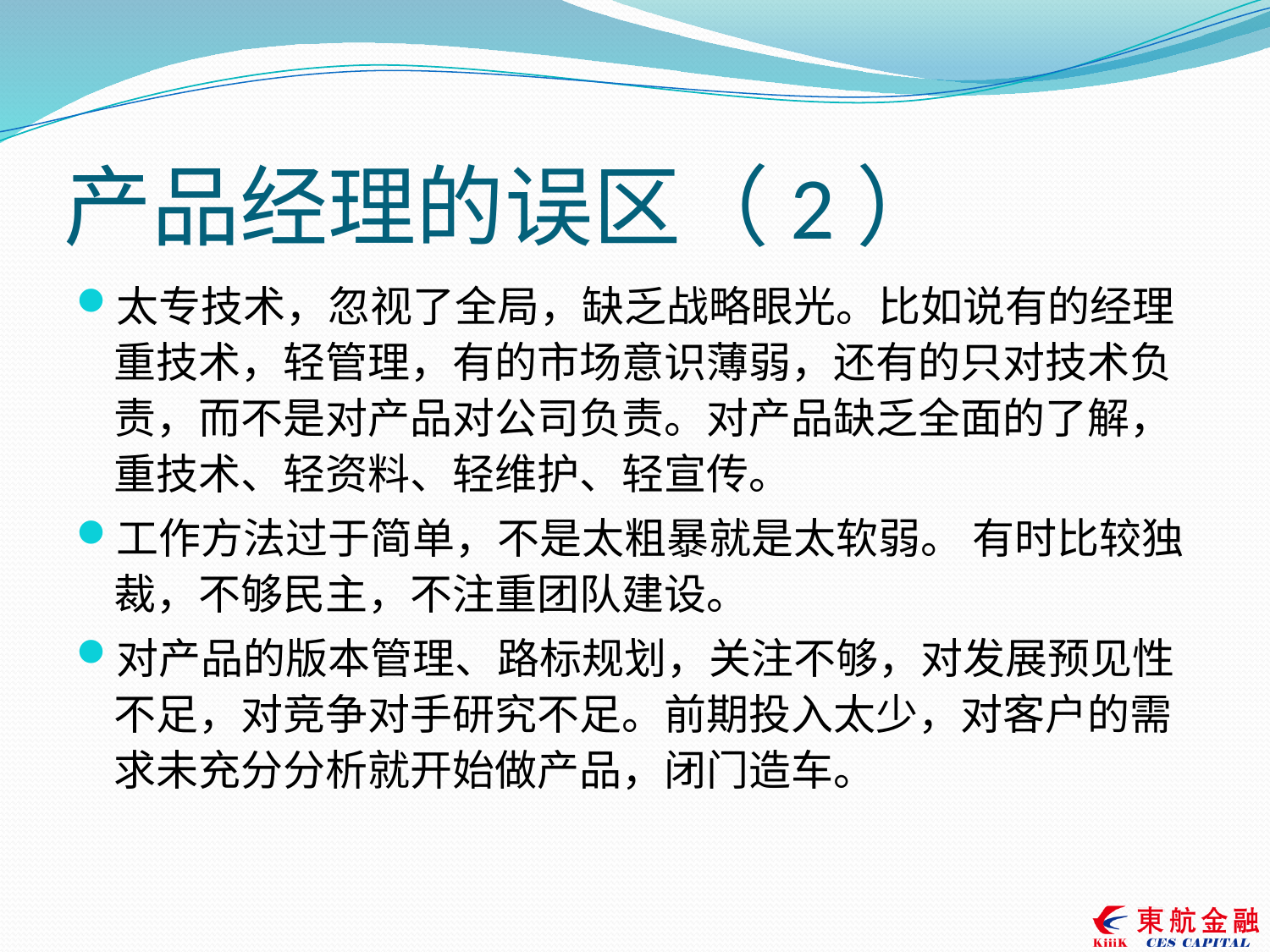

# 产品经理的误区（2）
太专技术，忽视了全局，缺乏战略眼光。比如说有的经理重技术，轻管理，有的市场意识薄弱，还有的只对技术负责，而不是对产品对公司负责。对产品缺乏全面的了解，重技术、轻资料、轻维护、轻宣传。
工作方法过于简单，不是太粗暴就是太软弱。 有时比较独裁，不够民主，不注重团队建设。
对产品的版本管理、路标规划，关注不够，对发展预见性不足，对竞争对手研究不足。前期投入太少，对客户的需求未充分分析就开始做产品，闭门造车。